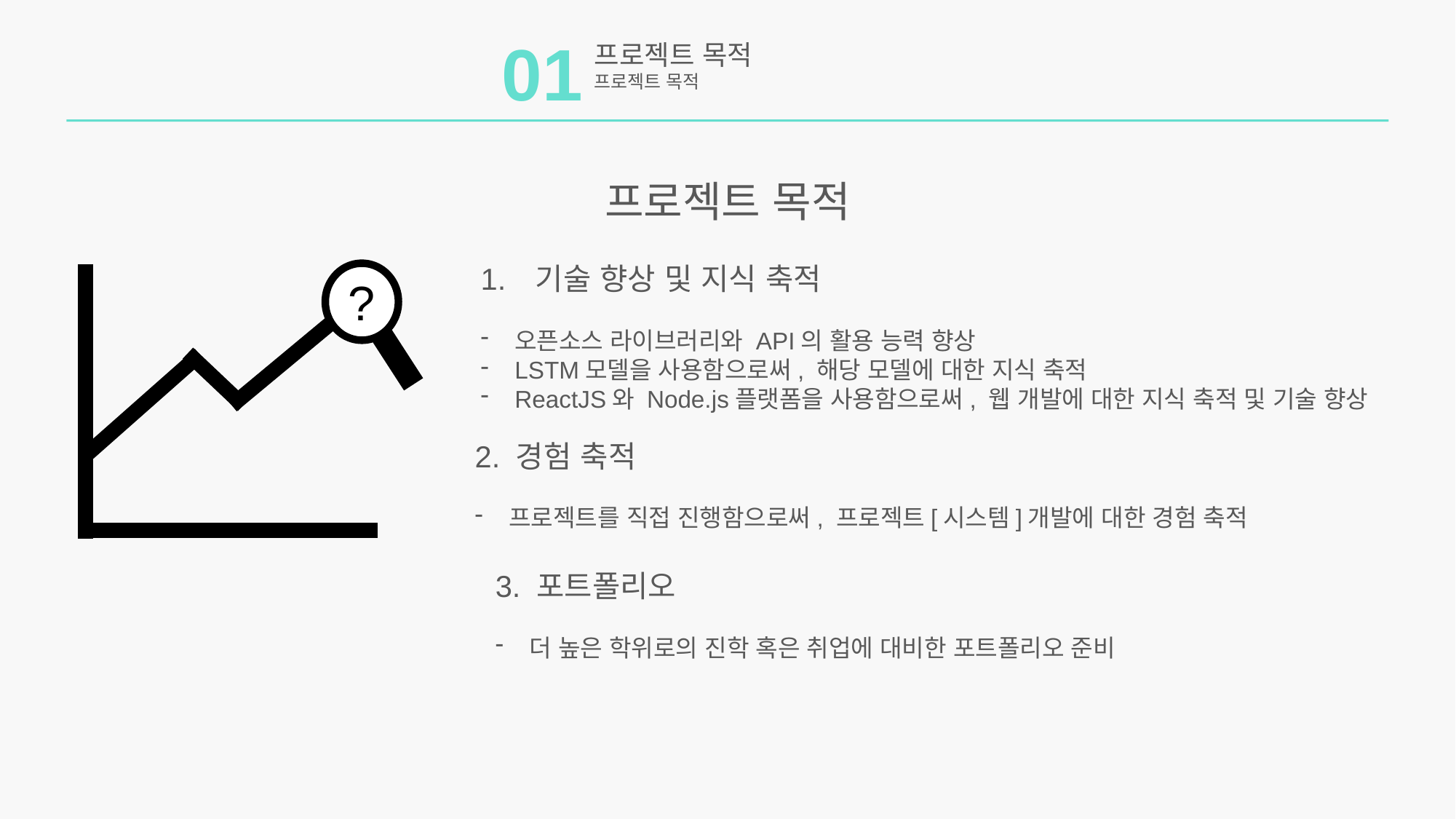

01
프로젝트 목적
프로젝트 목적

프로젝트 목적
기술 향상 및 지식 축적

오픈소스 라이브러리와 API의 활용 능력 향상
LSTM모델을 사용함으로써, 해당 모델에 대한 지식 축적
ReactJS와 Node.js플랫폼을 사용함으로써, 웹 개발에 대한 지식 축적 및 기술 향상

?
2. 경험 축적

프로젝트를 직접 진행함으로써, 프로젝트[시스템]개발에 대한 경험 축적
3. 포트폴리오

더 높은 학위로의 진학 혹은 취업에 대비한 포트폴리오 준비